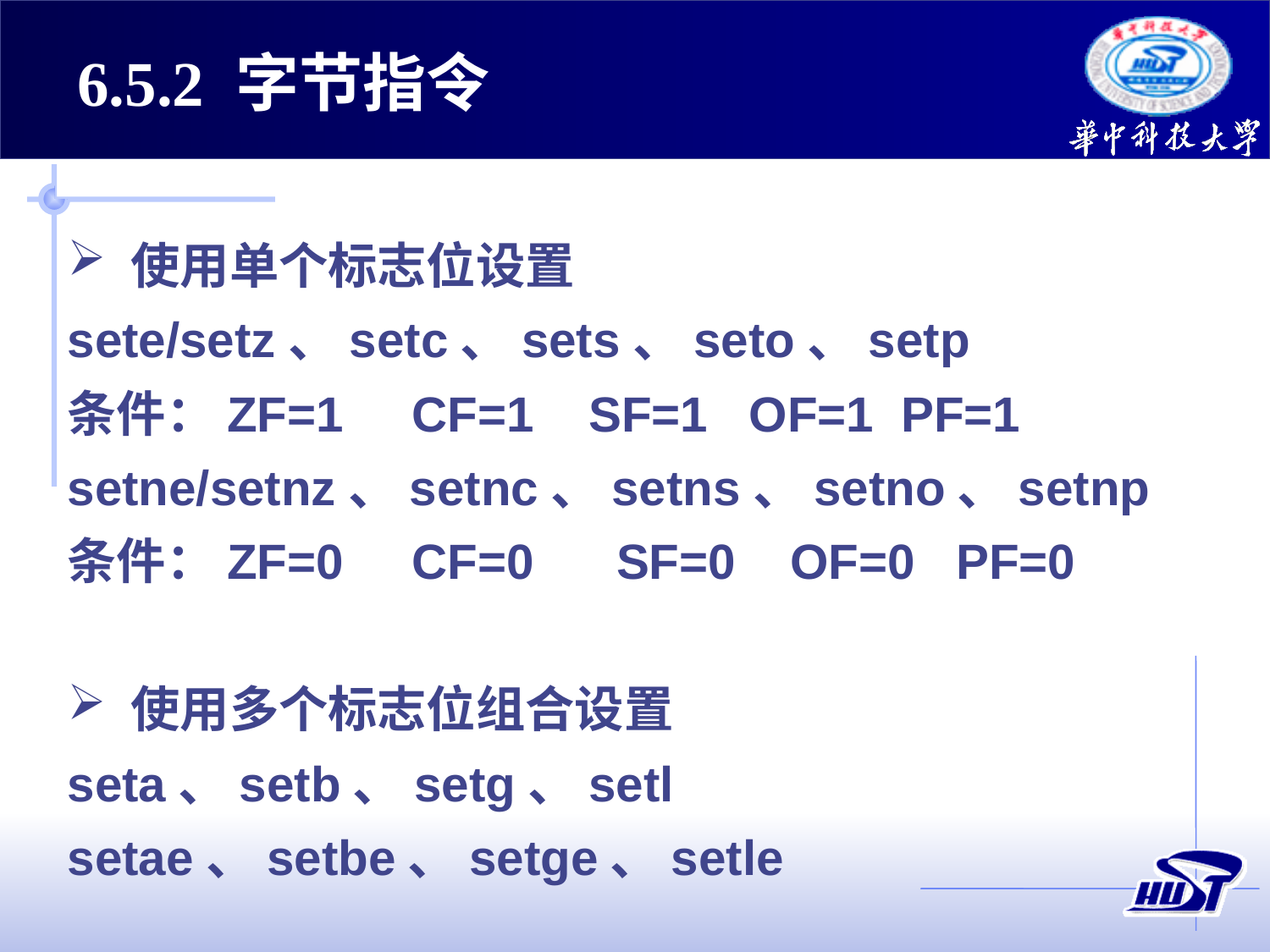

6.5.2 字节指令
使用单个标志位设置
sete/setz、setc、sets、seto、setp
条件：ZF=1     CF=1    SF=1   OF=1  PF=1
setne/setnz、setnc、setns、setno、setnp
条件：ZF=0     CF=0      SF=0    OF=0   PF=0

使用多个标志位组合设置
seta、setb、setg、setl
setae、setbe、setge、setle